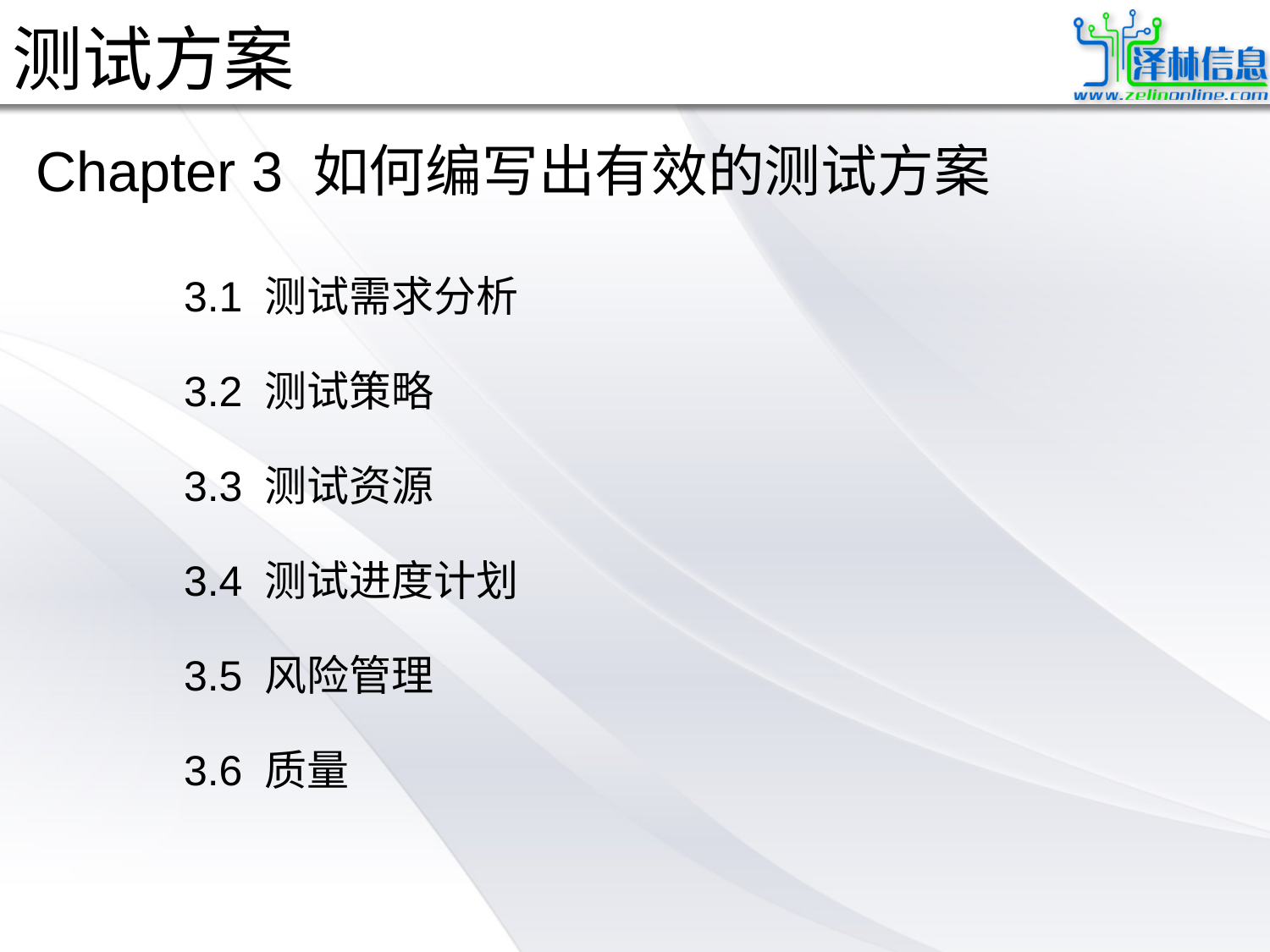

# 测试方案
Chapter 3 如何编写出有效的测试方案
3.1 测试需求分析
3.2 测试策略
3.3 测试资源
3.4 测试进度计划
3.5 风险管理
3.6 质量